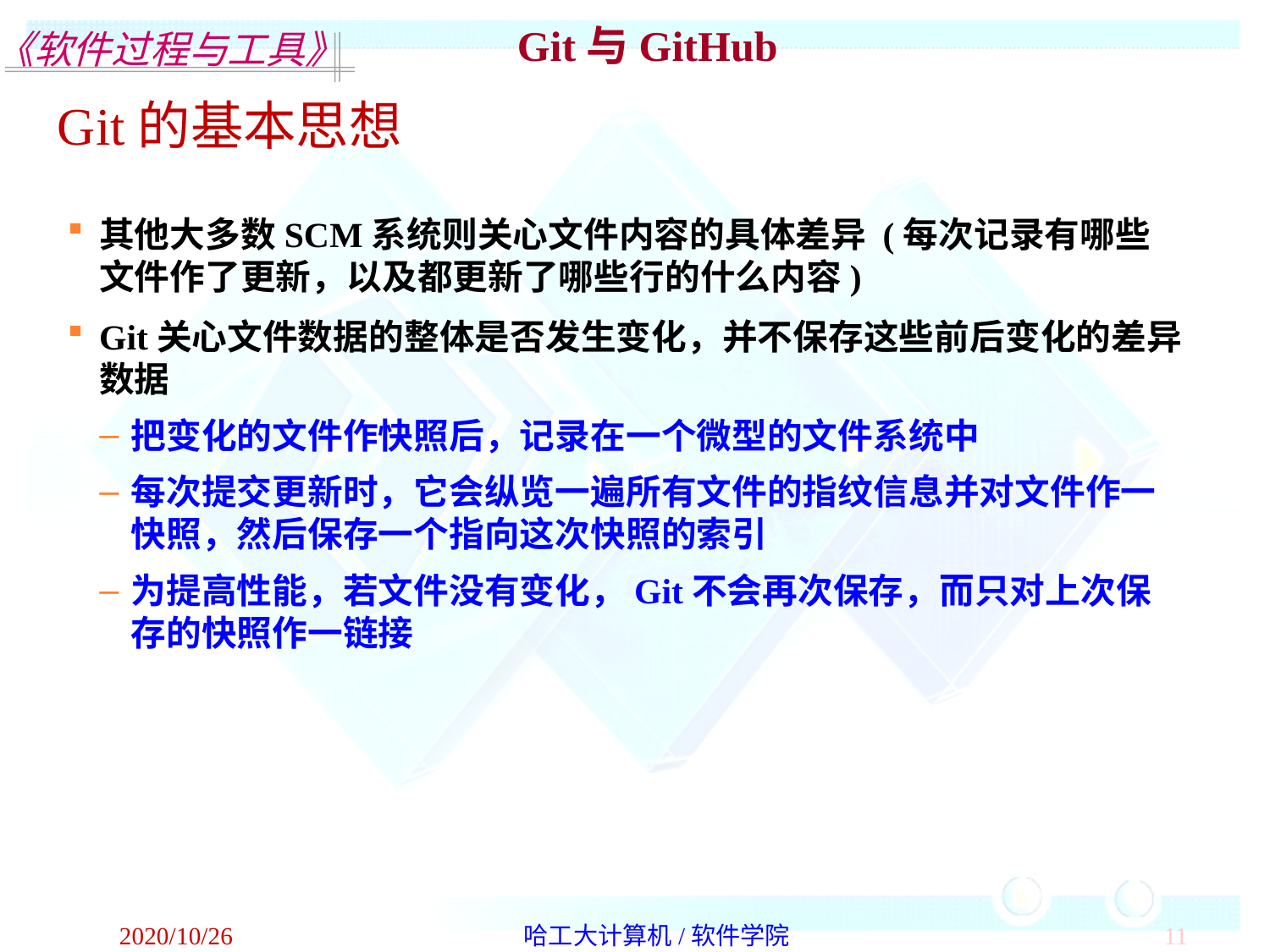

Git与GitHub
Git的基本思想
其他大多数SCM系统则关心文件内容的具体差异 (每次记录有哪些文件作了更新，以及都更新了哪些行的什么内容)
Git关心文件数据的整体是否发生变化，并不保存这些前后变化的差异数据
把变化的文件作快照后，记录在一个微型的文件系统中
每次提交更新时，它会纵览一遍所有文件的指纹信息并对文件作一快照，然后保存一个指向这次快照的索引
为提高性能，若文件没有变化，Git不会再次保存，而只对上次保存的快照作一链接